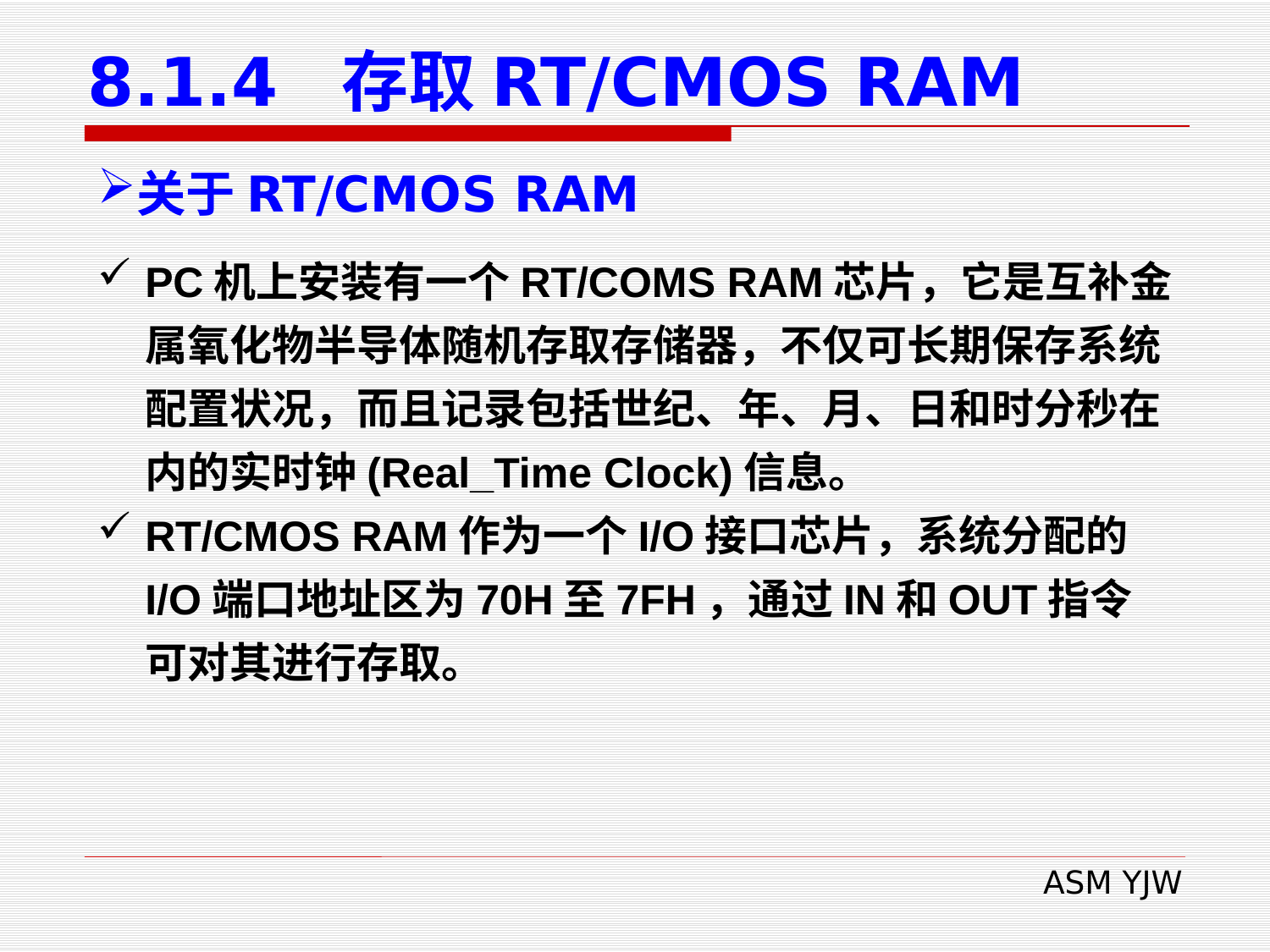

# 8.1.4  存取RT/CMOS RAM
关于RT/CMOS RAM
PC机上安装有一个RT/COMS RAM芯片，它是互补金属氧化物半导体随机存取存储器，不仅可长期保存系统配置状况，而且记录包括世纪、年、月、日和时分秒在内的实时钟(Real_Time Clock)信息。
RT/CMOS RAM作为一个I/O接口芯片，系统分配的I/O端口地址区为70H至7FH，通过IN和OUT指令可对其进行存取。